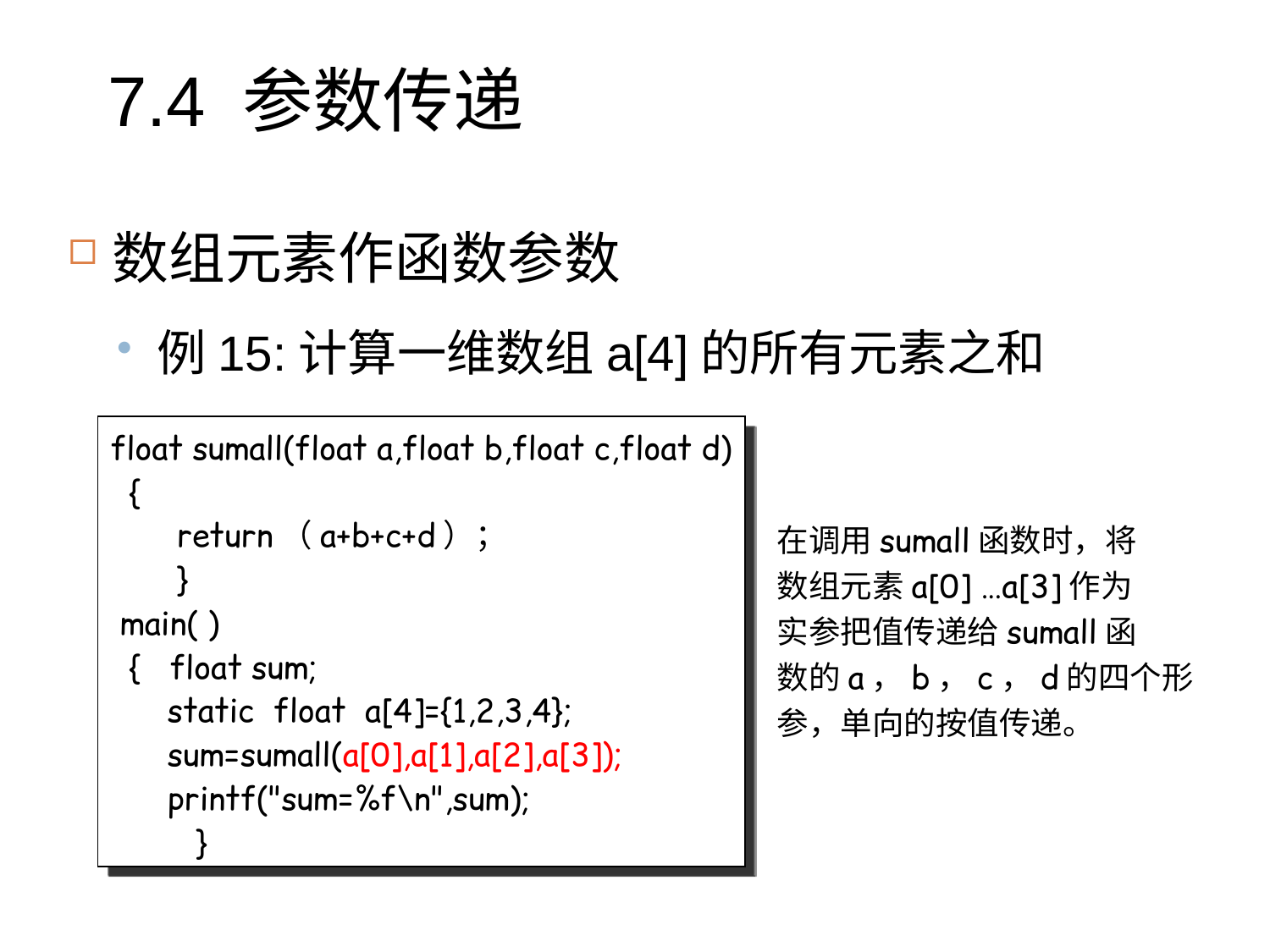

# 7.4 参数传递
数组元素作函数参数
例15:计算一维数组a[4]的所有元素之和
数组元素作实参
float sumall(float a,float b,float c,float d)
  {
       return（a+b+c+d）；
       }
 main( )
  {   float sum;
      static  float  a[4]={1,2,3,4};
      sum=sumall(a[0],a[1],a[2],a[3]);
      printf("sum=%f\n",sum);
         }
在调用sumall函数时，将
数组元素a[0] …a[3]作为
实参把值传递给sumall函
数的a，b，c，d的四个形
参，单向的按值传递。